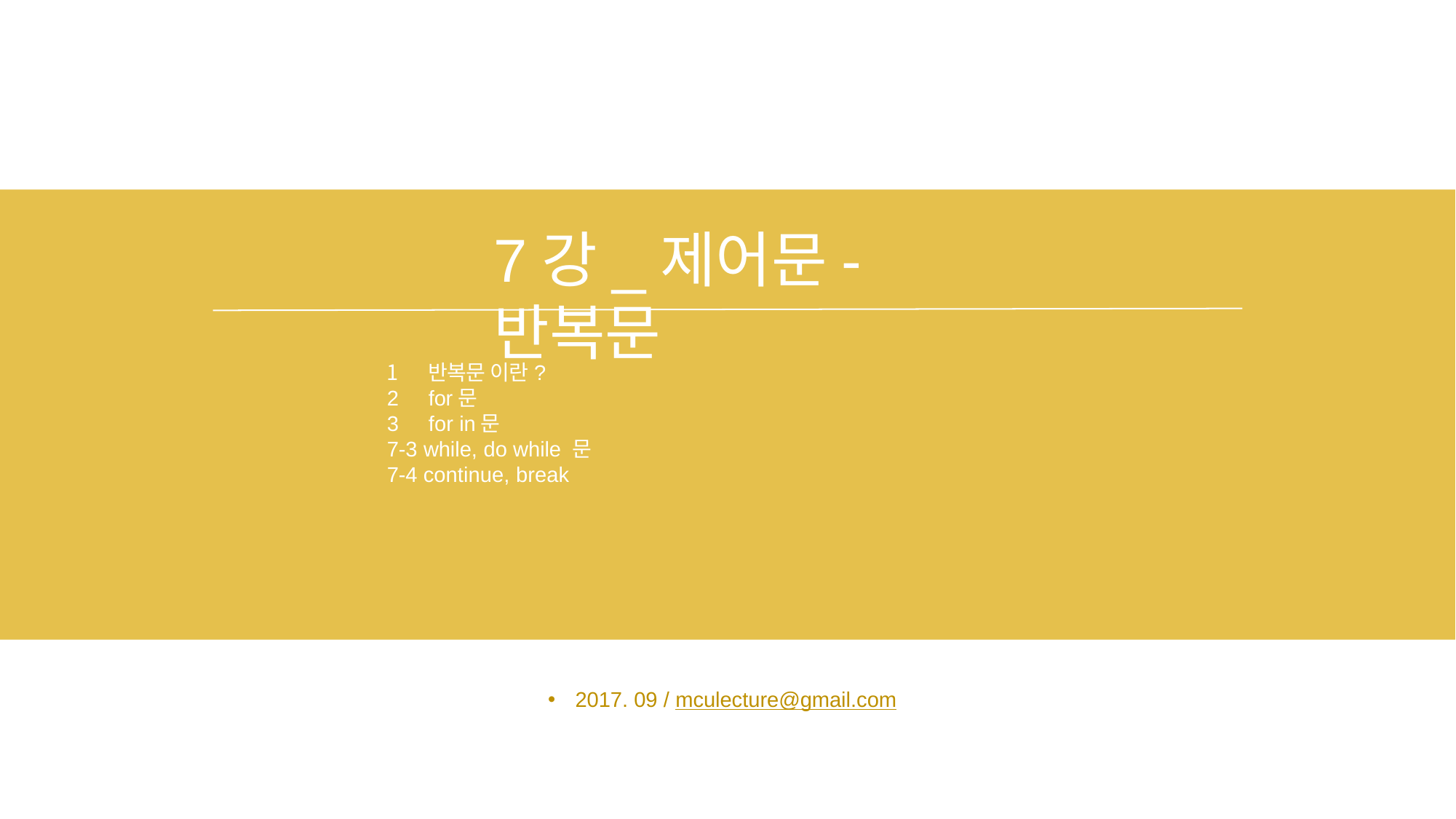

# 7강_제어문-반복문

반복문 이란?
for문
for in문
7-3 while, do while 문  7-4 continue, break
2017. 09 / mculecture@gmail.com